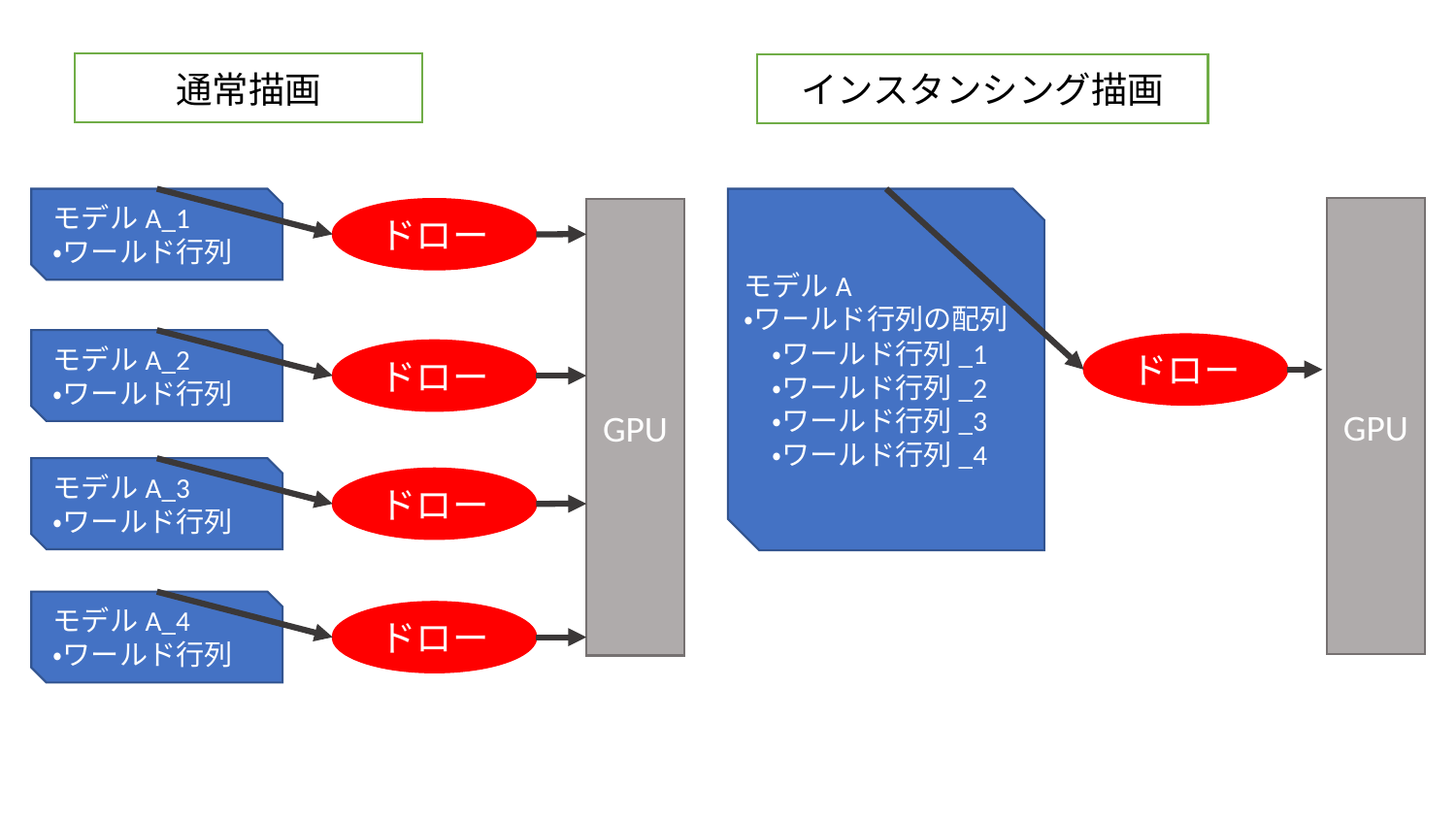

通常描画
インスタンシング描画
モデルA_1
・ワールド行列
モデルA
・ワールド行列の配列
　・ワールド行列_1
　・ワールド行列_2
　・ワールド行列_3
　・ワールド行列_4
GPU
ドロー
GPU
モデルA_2
・ワールド行列
ドロー
ドロー
モデルA_3
・ワールド行列
ドロー
モデルA_4
・ワールド行列
ドロー